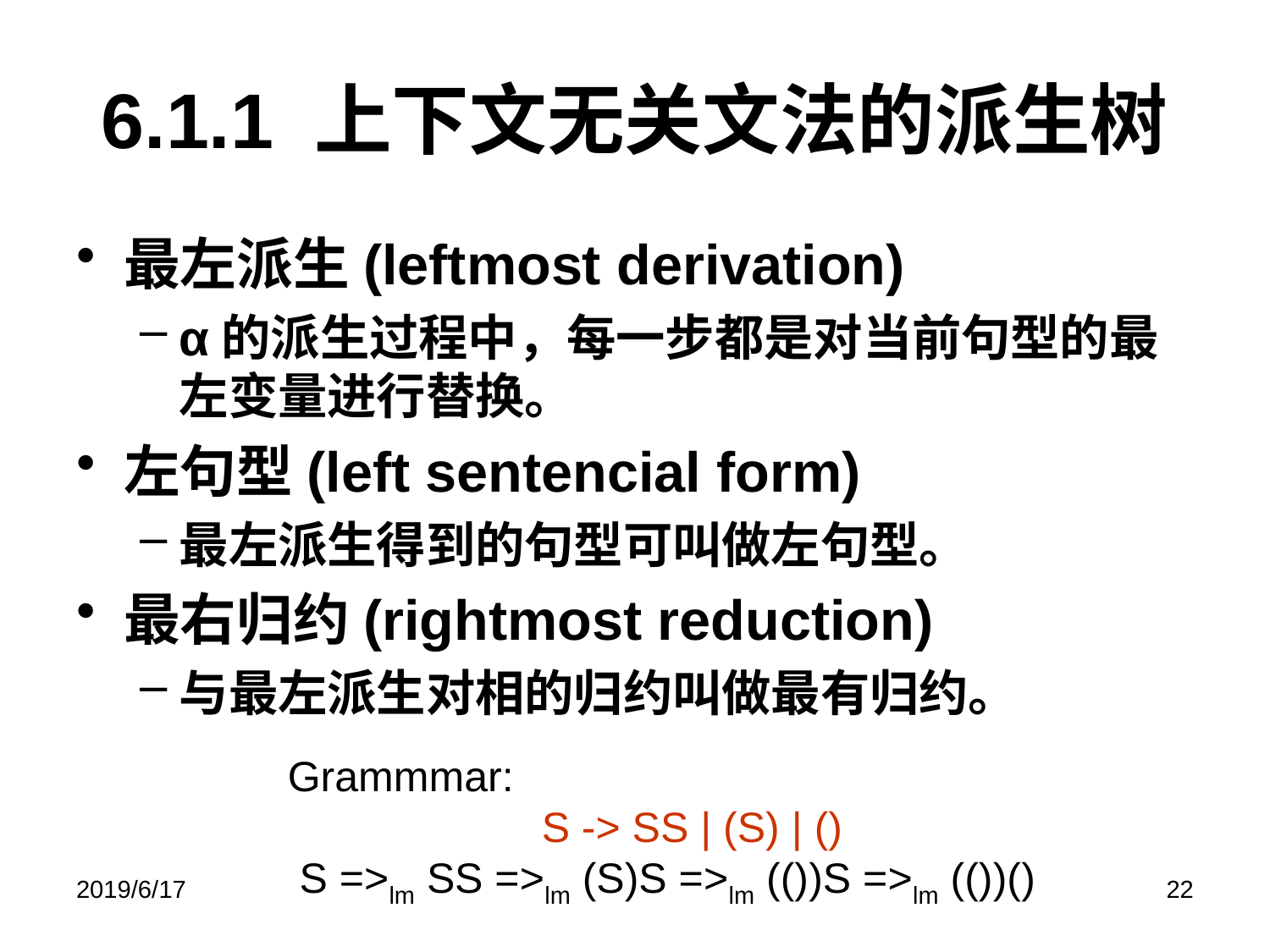

# 6.1.1 上下文无关文法的派生树
最左派生(leftmost derivation)
α的派生过程中，每一步都是对当前句型的最左变量进行替换。
左句型(left sentencial form)
最左派生得到的句型可叫做左句型。
最右归约(rightmost reduction)
与最左派生对相的归约叫做最有归约。
Grammmar:
		S -> SS | (S) | ()
 S =>lm SS =>lm (S)S =>lm (())S =>lm (())()
2019/6/17
22